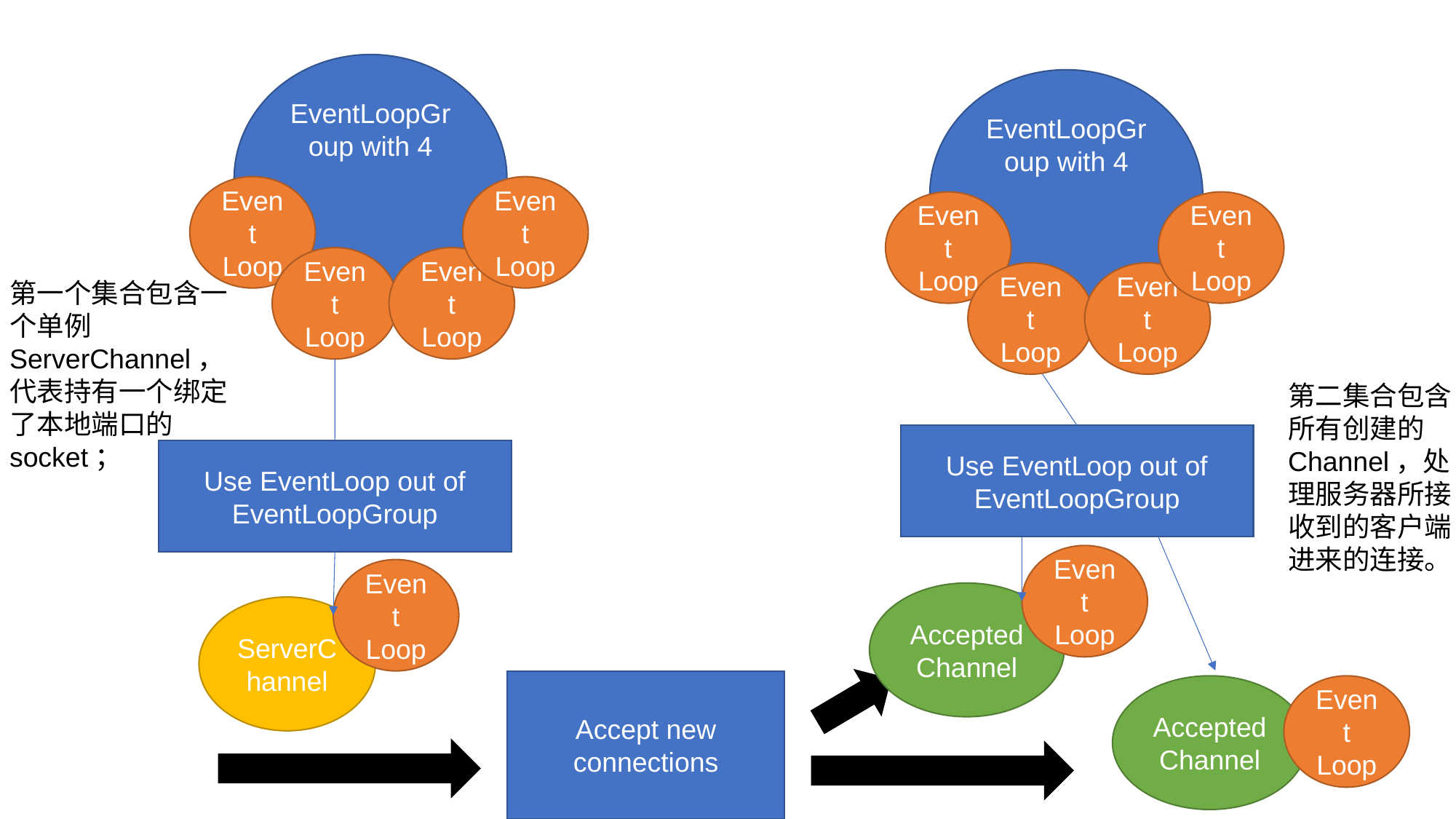

EventLoopGroup with 4
EventLoopGroup with 4
Event Loop
Event Loop
Event Loop
Event Loop
Event Loop
Event Loop
Event Loop
Event Loop
第一个集合包含一个单例 ServerChannel，代表持有一个绑定了本地端口的 socket；
第二集合包含所有创建的 Channel，处理服务器所接收到的客户端进来的连接。
Use EventLoop out of EventLoopGroup
Use EventLoop out of EventLoopGroup
Event Loop
Event Loop
AcceptedChannel
ServerChannel
Accept new connections

AcceptedChannel
Event Loop